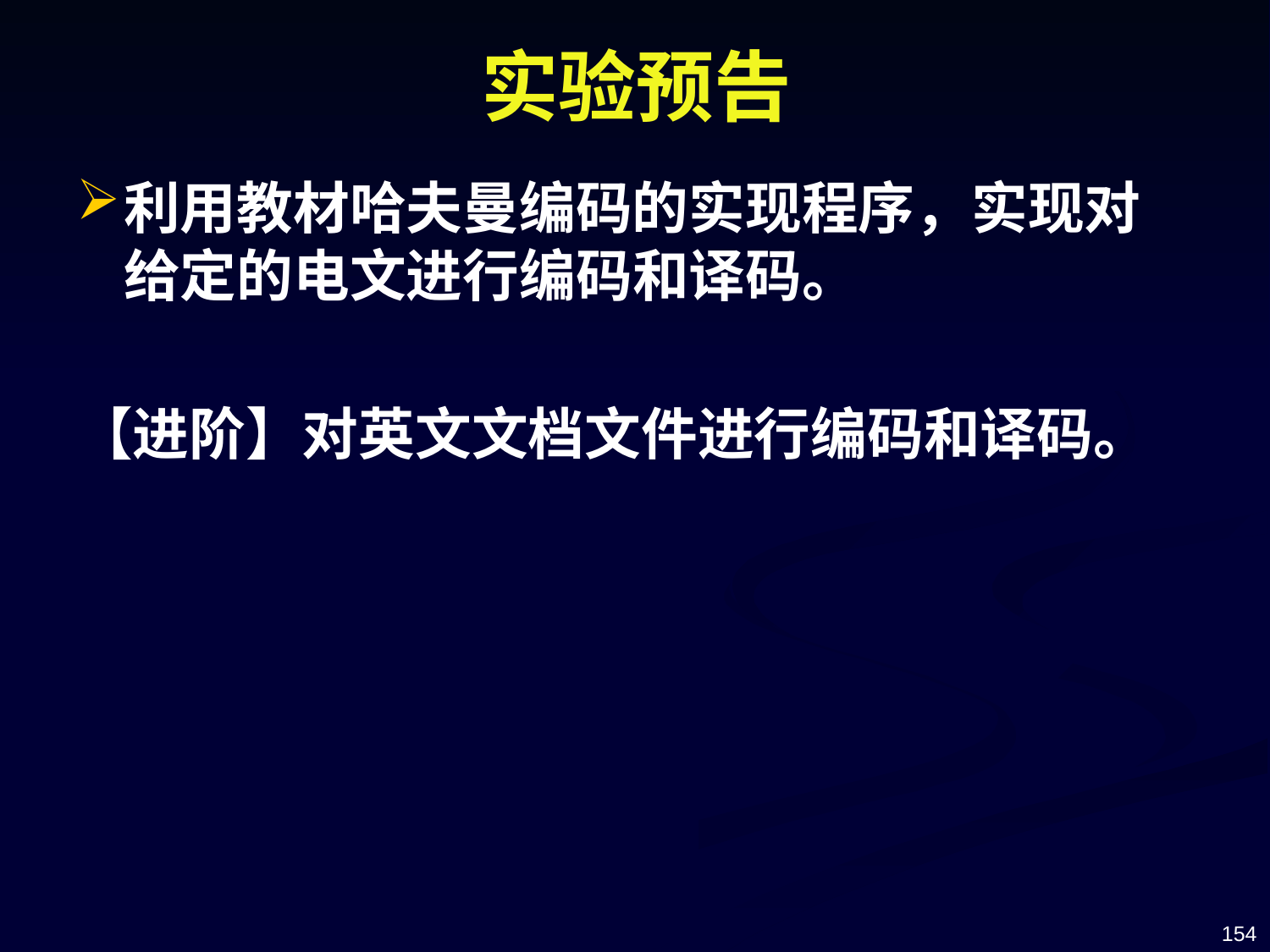

# 实验预告
利用教材哈夫曼编码的实现程序，实现对给定的电文进行编码和译码。

【进阶】对英文文档文件进行编码和译码。
154